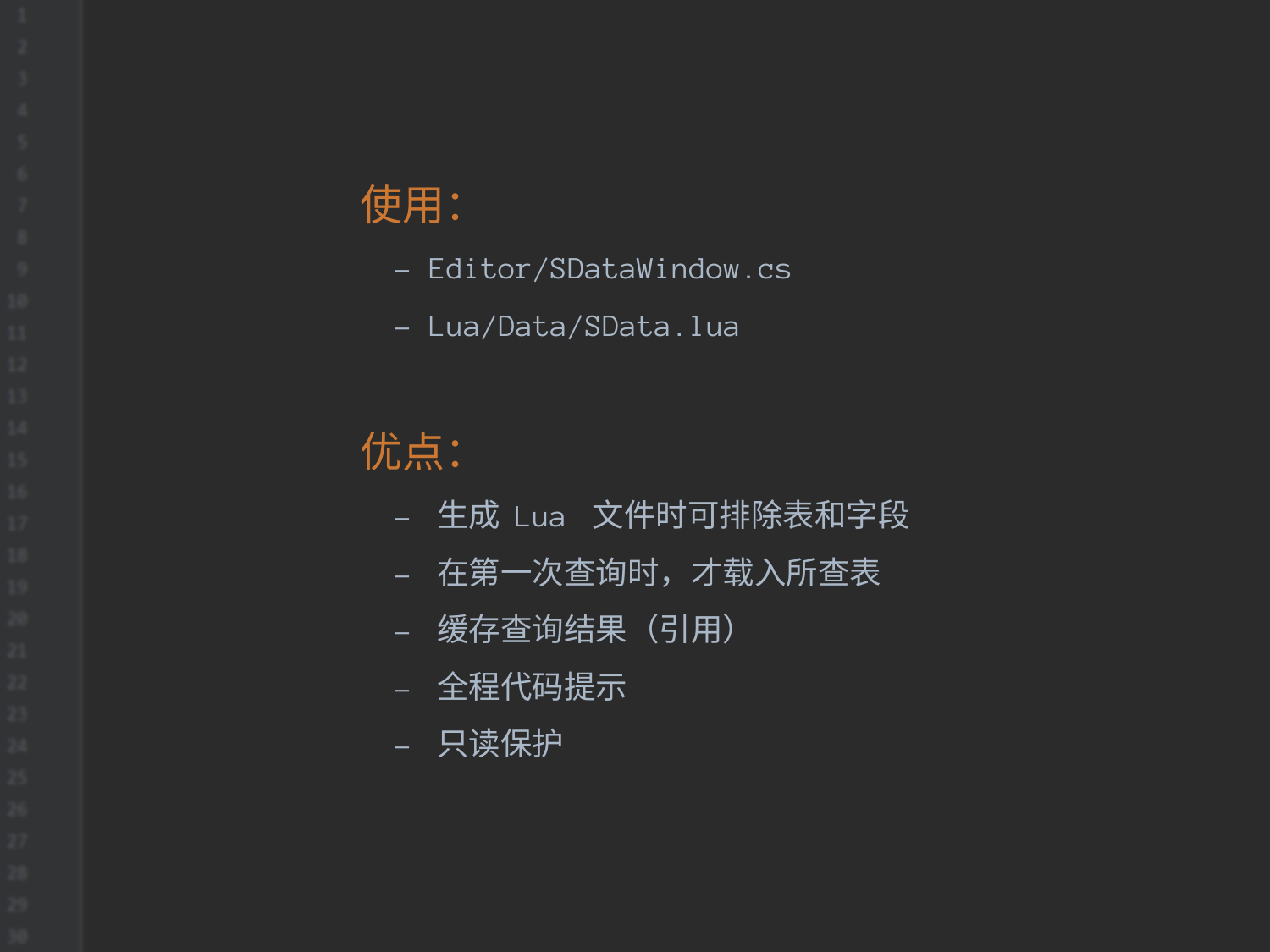

使用：
  - Editor/SDataWindow.cs
  - Lua/Data/SData.lua

优点：
  - 生成 Lua 文件时可排除表和字段
  - 在第一次查询时，才载入所查表
  - 缓存查询结果（引用）
  - 全程代码提示
  - 只读保护